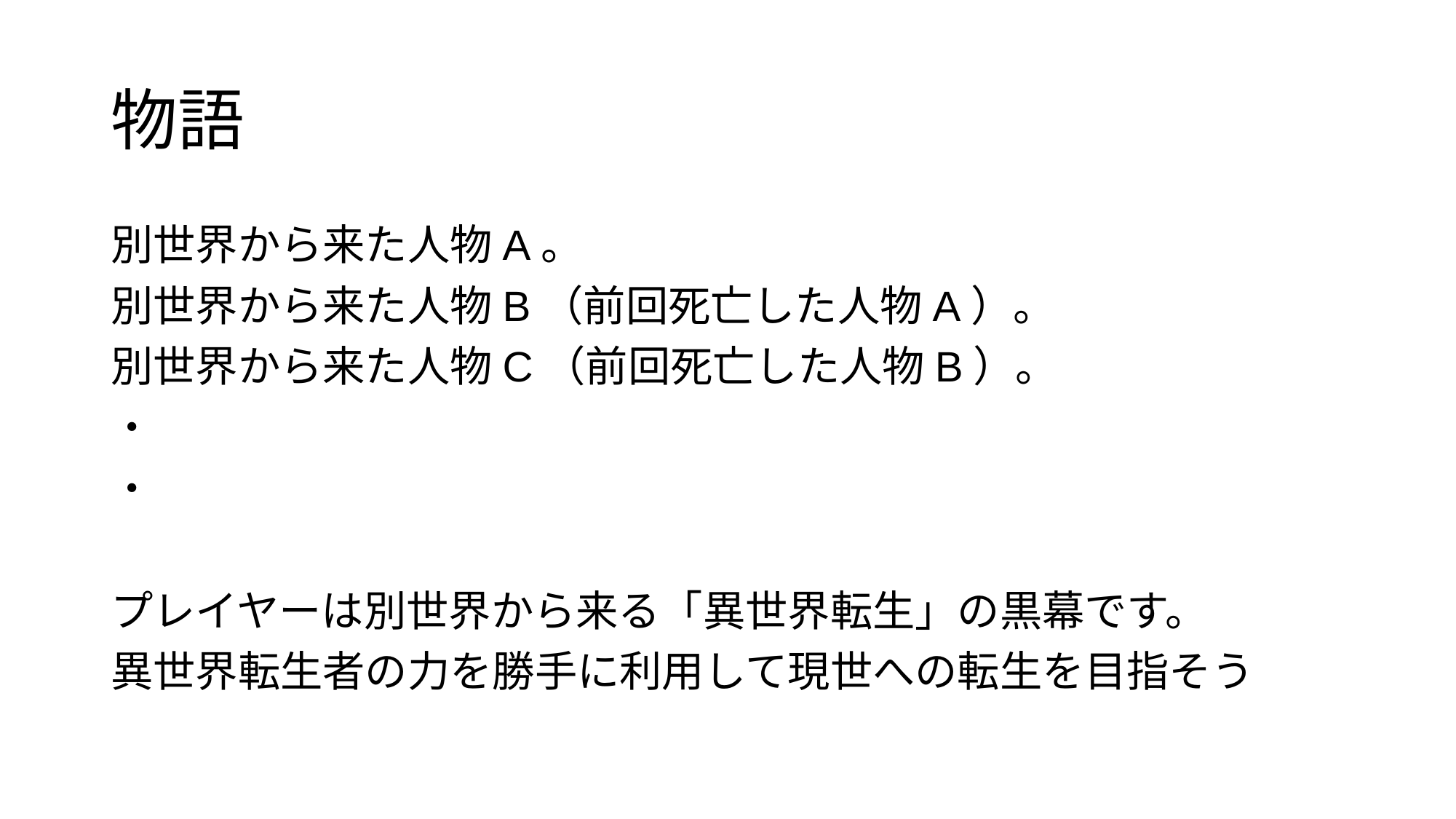

# 物語
別世界から来た人物A。
別世界から来た人物B（前回死亡した人物A）。
別世界から来た人物C（前回死亡した人物B）。
・
・

プレイヤーは別世界から来る「異世界転生」の黒幕です。
異世界転生者の力を勝手に利用して現世への転生を目指そう